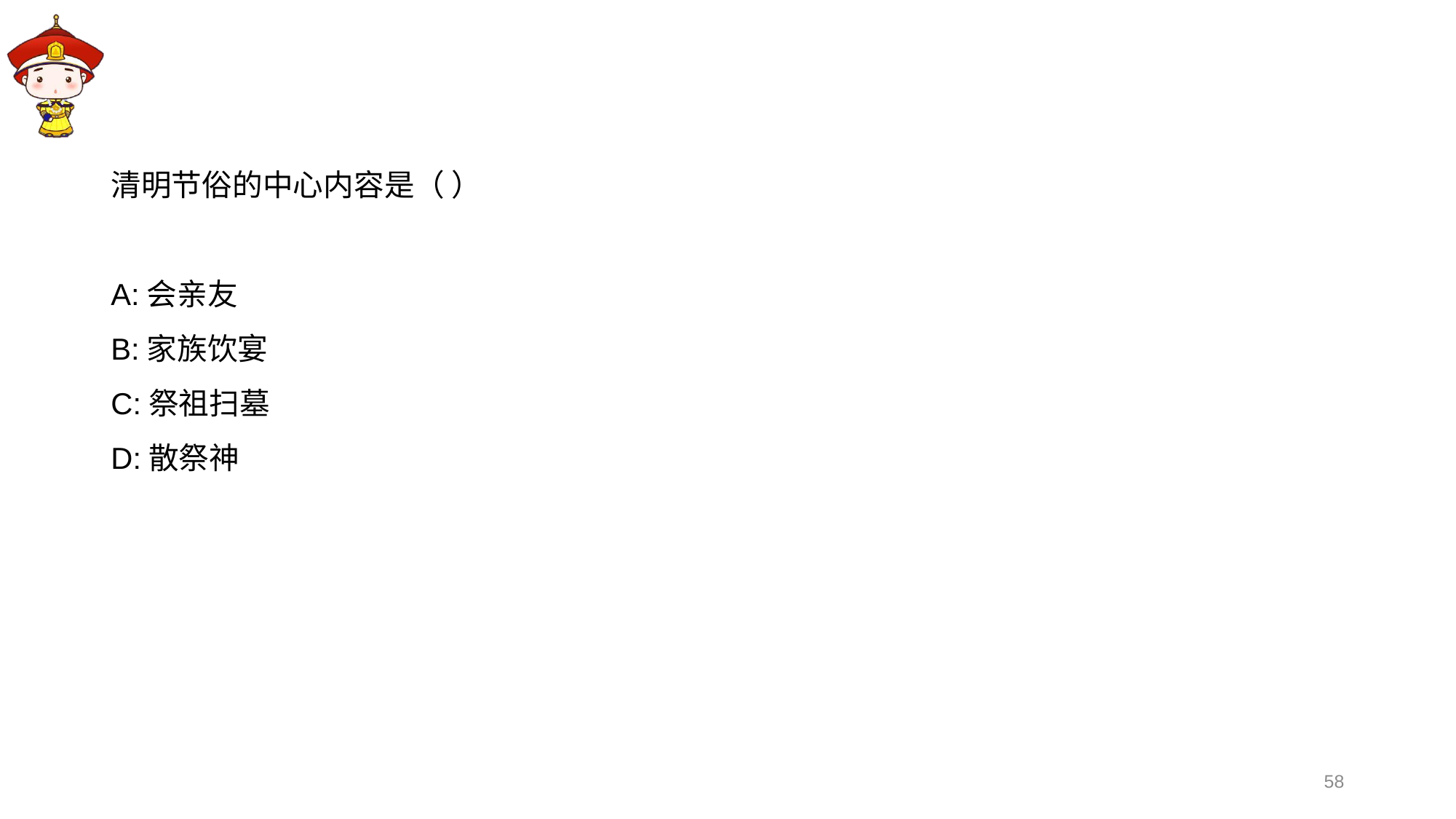

#
清明节俗的中心内容是（ ）

A:会亲友
B:家族饮宴
C:祭祖扫墓
D:散祭神

58